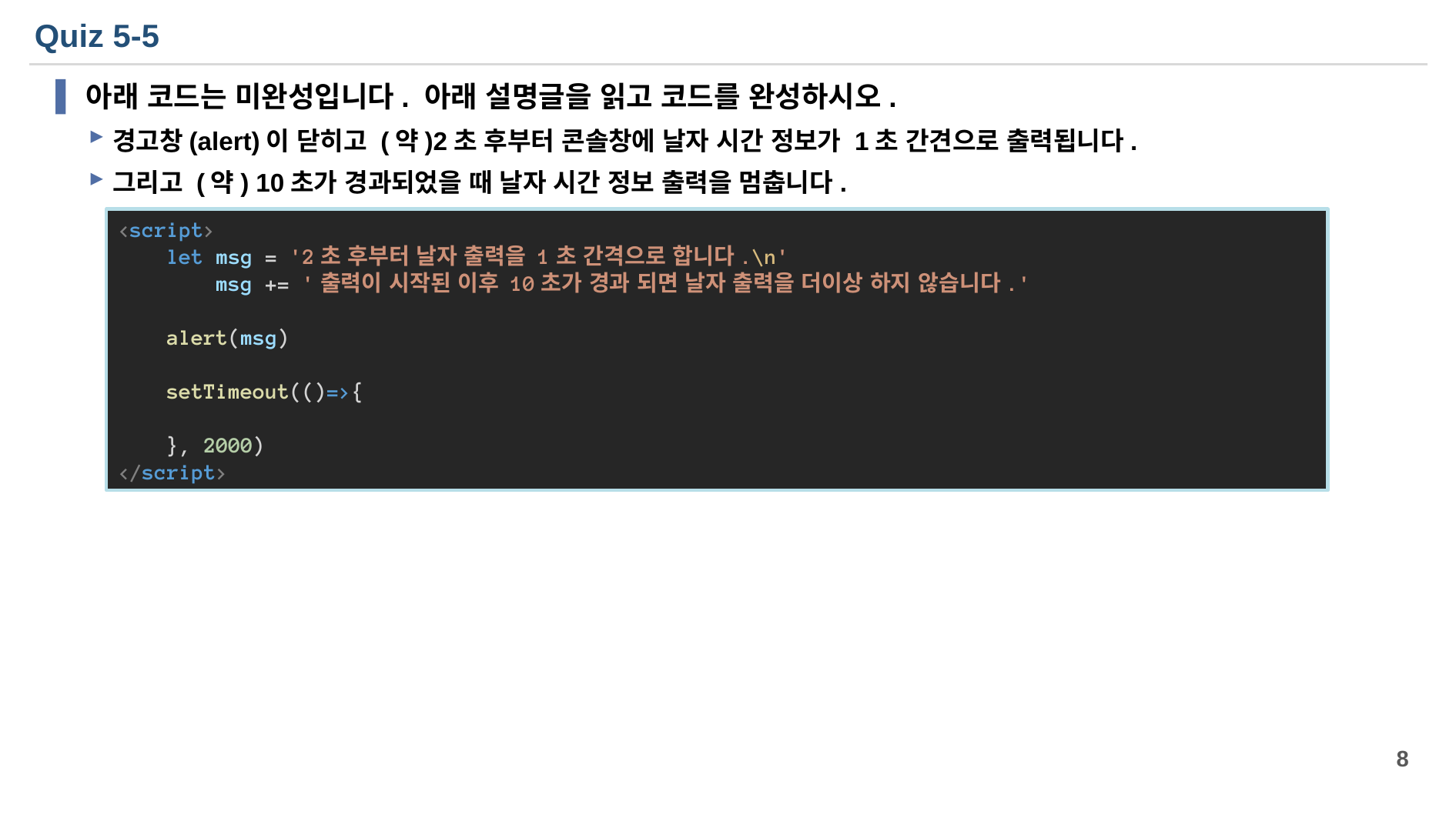

# Quiz 5-5
아래 코드는 미완성입니다. 아래 설명글을 읽고 코드를 완성하시오.
경고창(alert)이 닫히고 (약)2초 후부터 콘솔창에 날자 시간 정보가 1초 간견으로 출력됩니다.
그리고 (약) 10초가 경과되었을 때 날자 시간 정보 출력을 멈춥니다.

<script>
    let msg = '2초 후부터 날자 출력을 1초 간격으로 합니다.\n'
        msg += '출력이 시작된 이후 10초가 경과 되면 날자 출력을 더이상 하지 않습니다.'

    alert(msg)
    setTimeout(()=>{

    }, 2000)
</script>
8